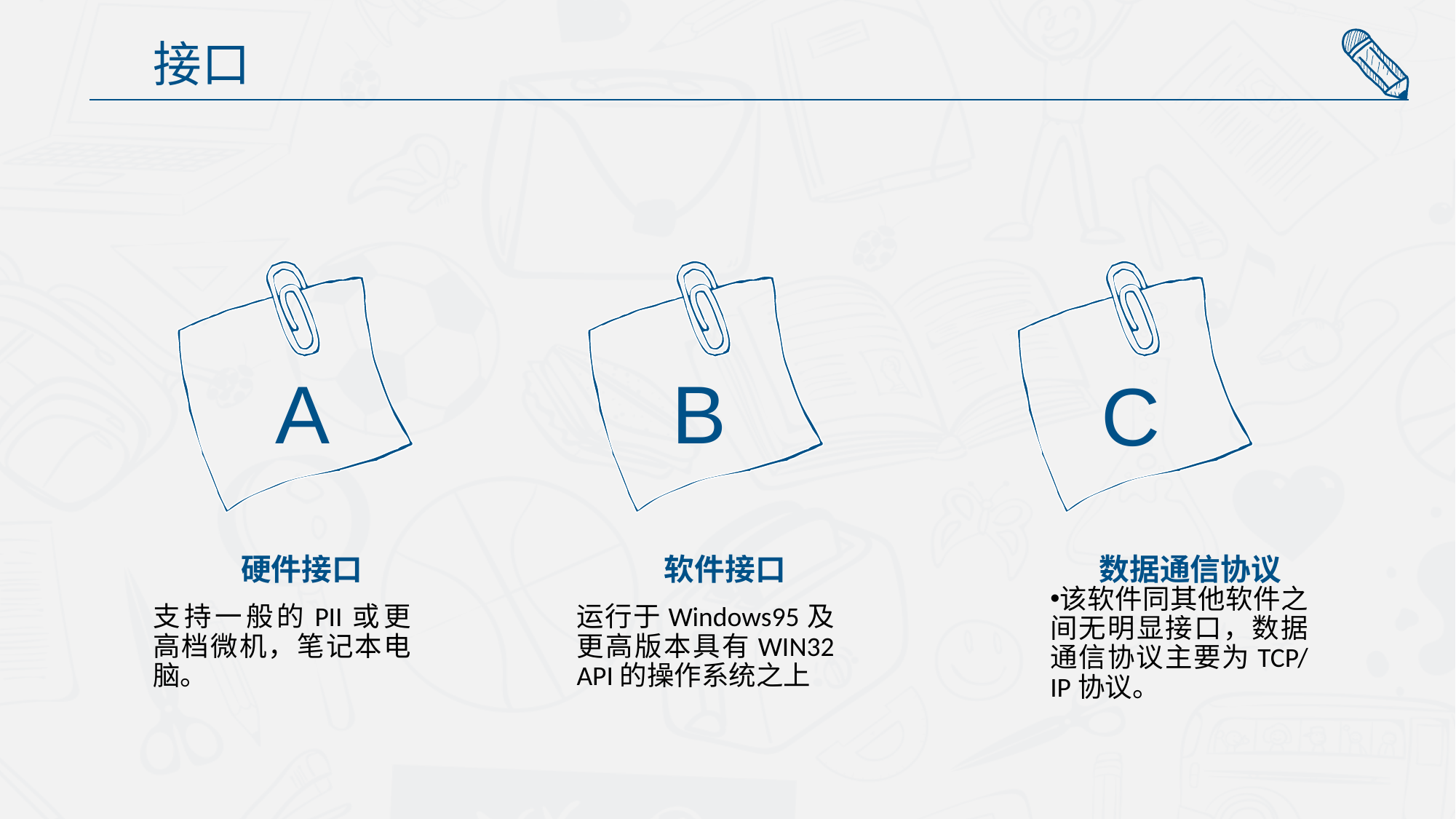

接口

A

B

C
硬件接口
支持一般的PII或更高档微机，笔记本电脑。
软件接口
运行于Windows95及更高版本具有WIN32 API的操作系统之上
数据通信协议
该软件同其他软件之间无明显接口，数据通信协议主要为TCP/IP协议。